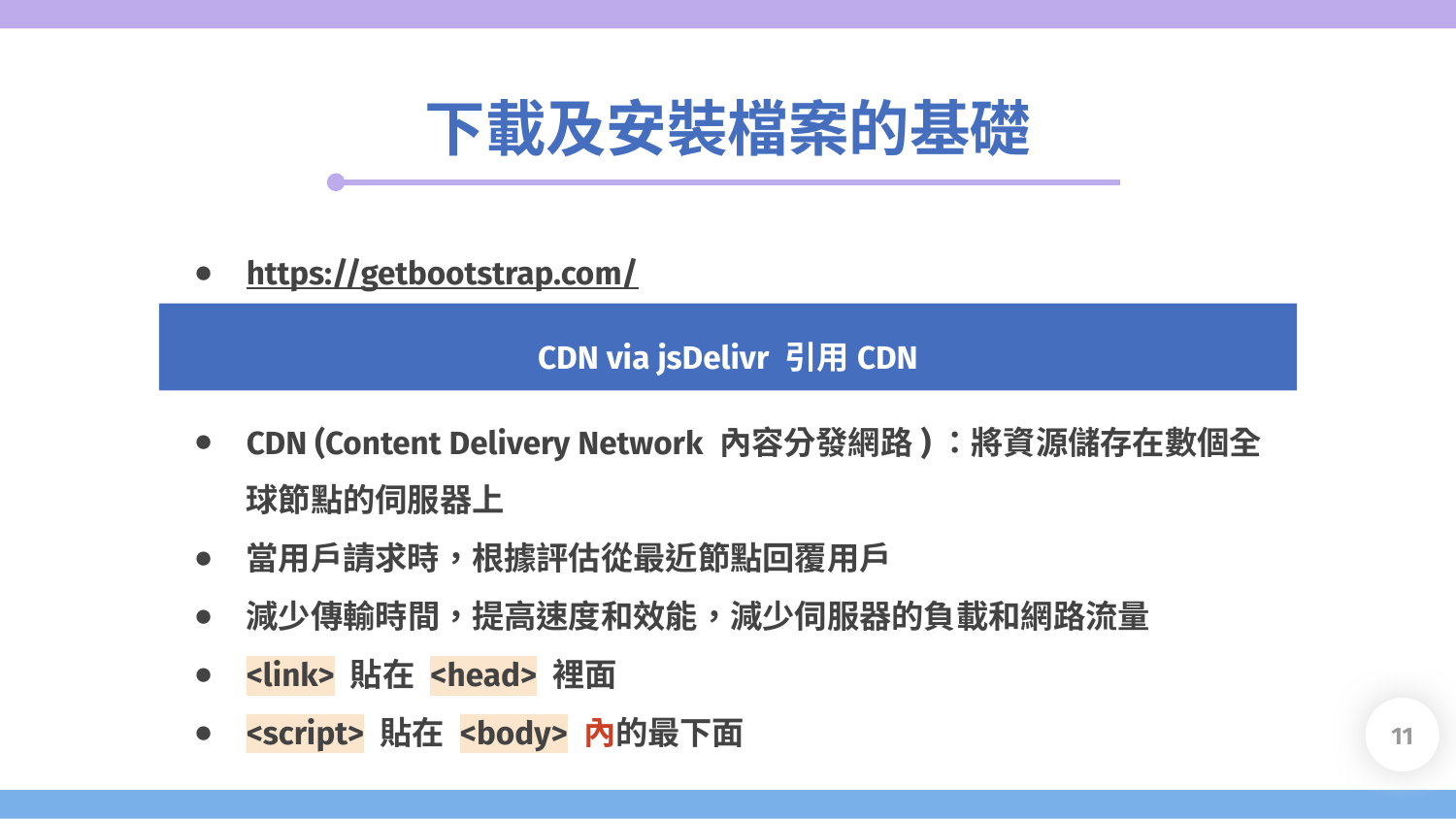

下載及安裝檔案的基礎
https://getbootstrap.com/
CDN via jsDelivr 引用CDN
CDN (Content Delivery Network 內容分發網路)：將資源儲存在數個全球節點的伺服器上
當用戶請求時，根據評估從最近節點回覆用戶
減少傳輸時間，提高速度和效能，減少伺服器的負載和網路流量
<link> 貼在 <head> 裡面
<script> 貼在 <body> 內的最下面

11